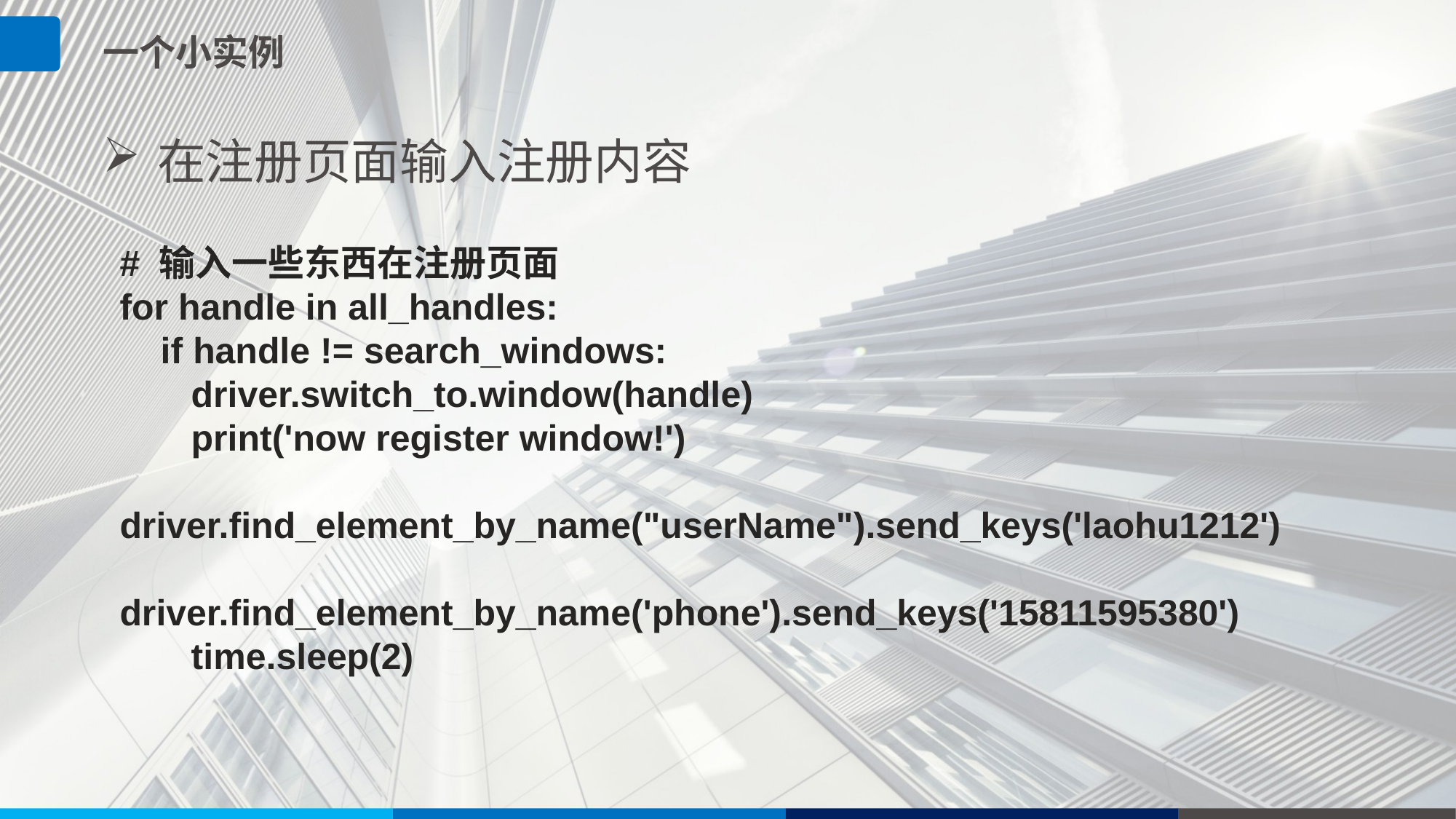

一个小实例
在注册页面输入注册内容

# 输入一些东西在注册页面
for handle in all_handles:
    if handle != search_windows:
       driver.switch_to.window(handle)
       print('now register window!')
       driver.find_element_by_name("userName").send_keys('laohu1212')
       driver.find_element_by_name('phone').send_keys('15811595380')
       time.sleep(2)